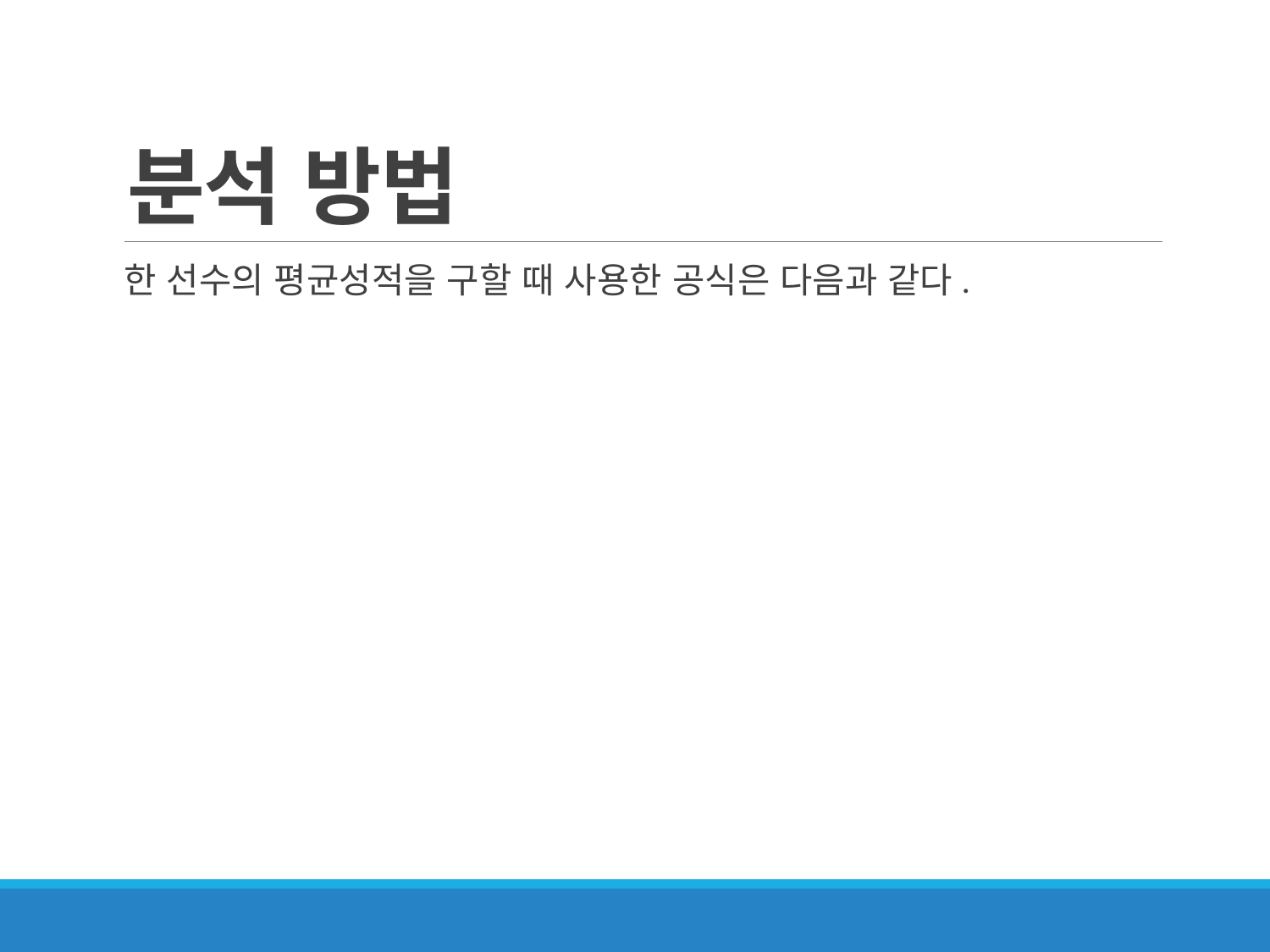

# 분석 방법
한 선수의 평균성적을 구할 때 사용한 공식은 다음과 같다.